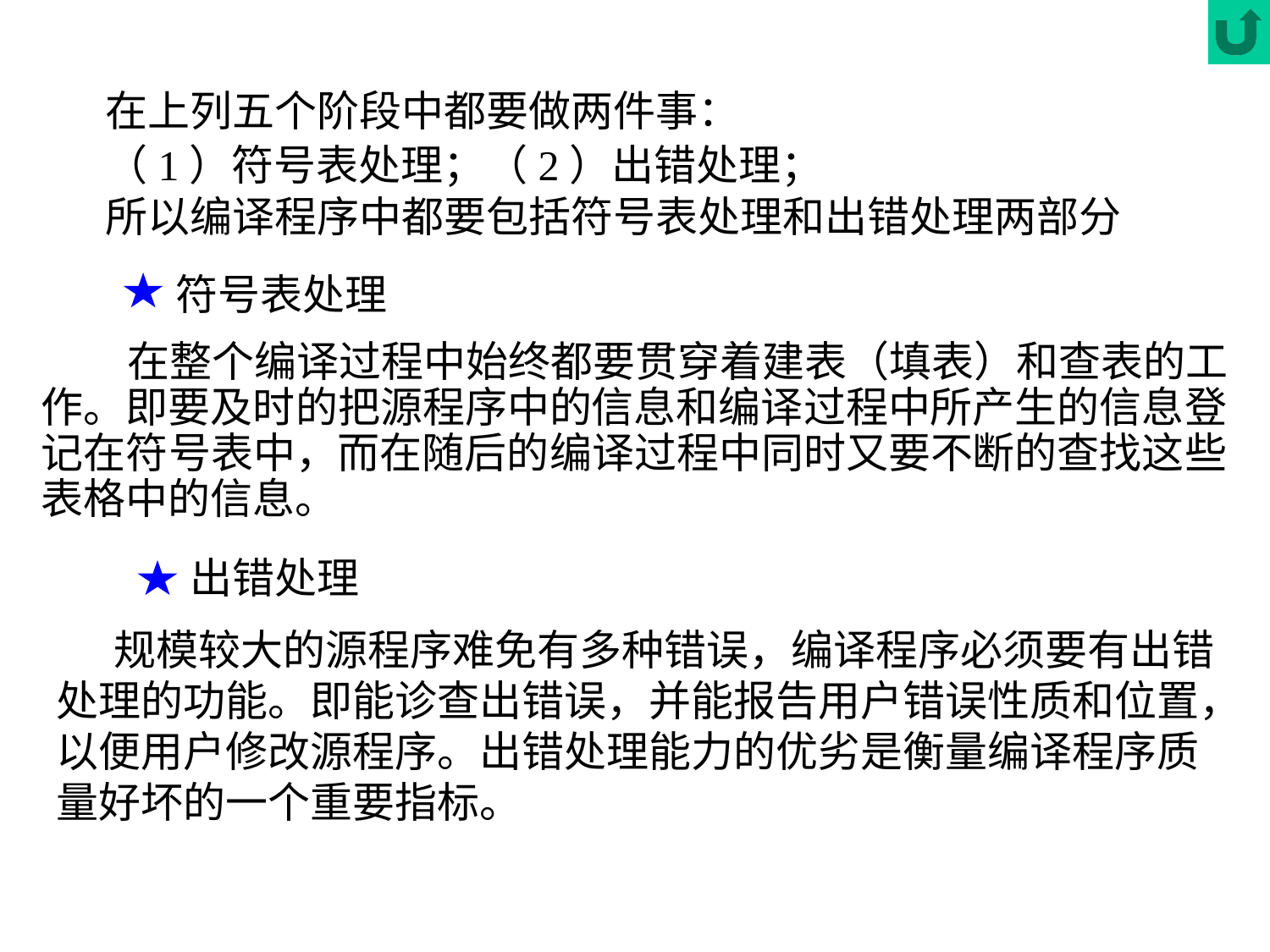

在上列五个阶段中都要做两件事：
（1）符号表处理；（2）出错处理；
所以编译程序中都要包括符号表处理和出错处理两部分
             符号表处理
        在整个编译过程中始终都要贯穿着建表（填表）和查表的工作。即要及时的把源程序中的信息和编译过程中所产生的信息登记在符号表中，而在随后的编译过程中同时又要不断的查找这些表格中的信息。

             出错处理
     规模较大的源程序难免有多种错误，编译程序必须要有出错处理的功能。即能诊查出错误，并能报告用户错误性质和位置，以便用户修改源程序。出错处理能力的优劣是衡量编译程序质量好坏的一个重要指标。